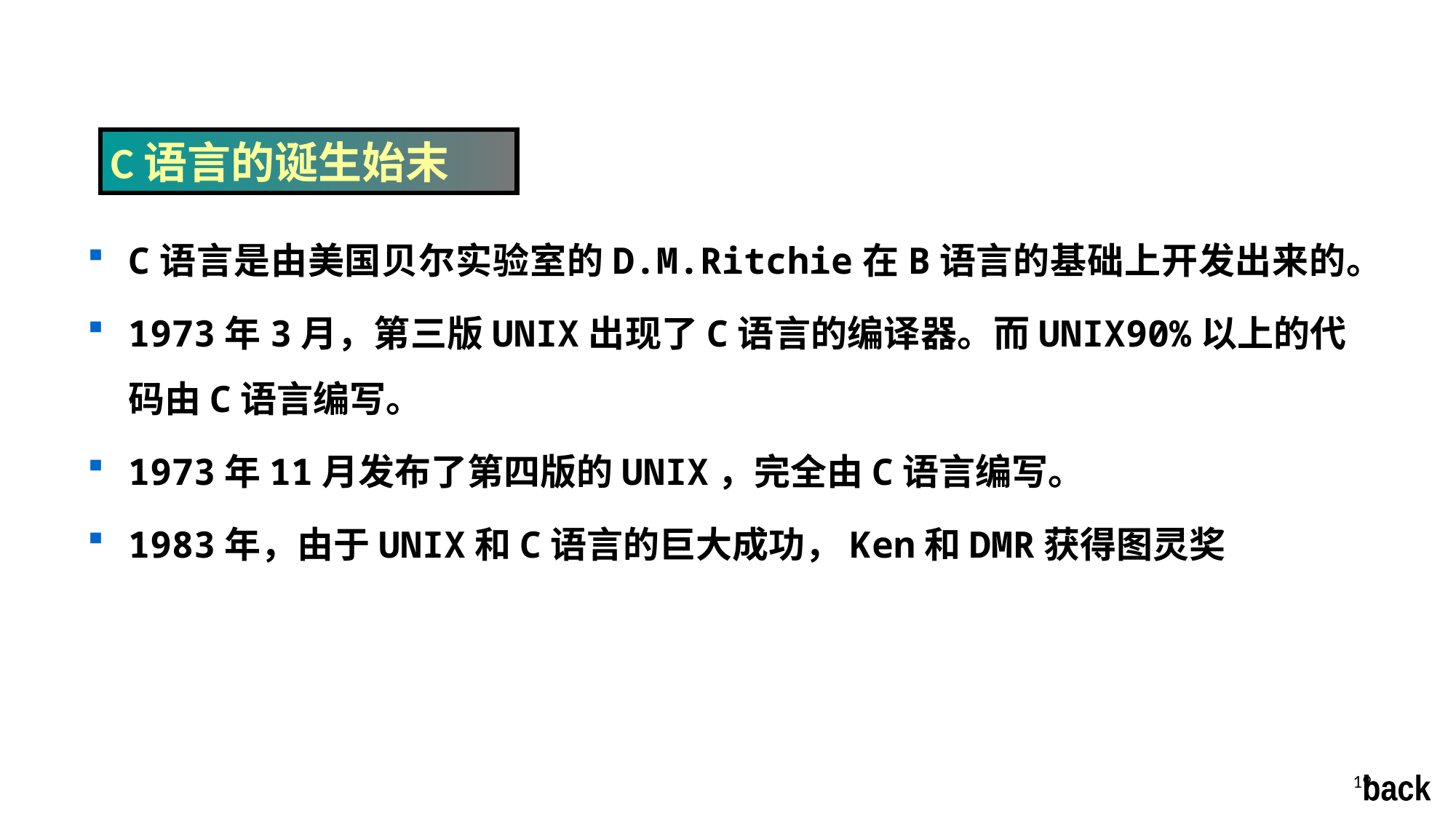

C语言的诞生始末
C语言是由美国贝尔实验室的D.M.Ritchie在B语言的基础上开发出来的。
1973年3月，第三版UNIX出现了C语言的编译器。而UNIX90%以上的代码由C语言编写。
1973年11月发布了第四版的UNIX，完全由C语言编写。
1983年，由于UNIX和C语言的巨大成功，Ken和DMR获得图灵奖
19